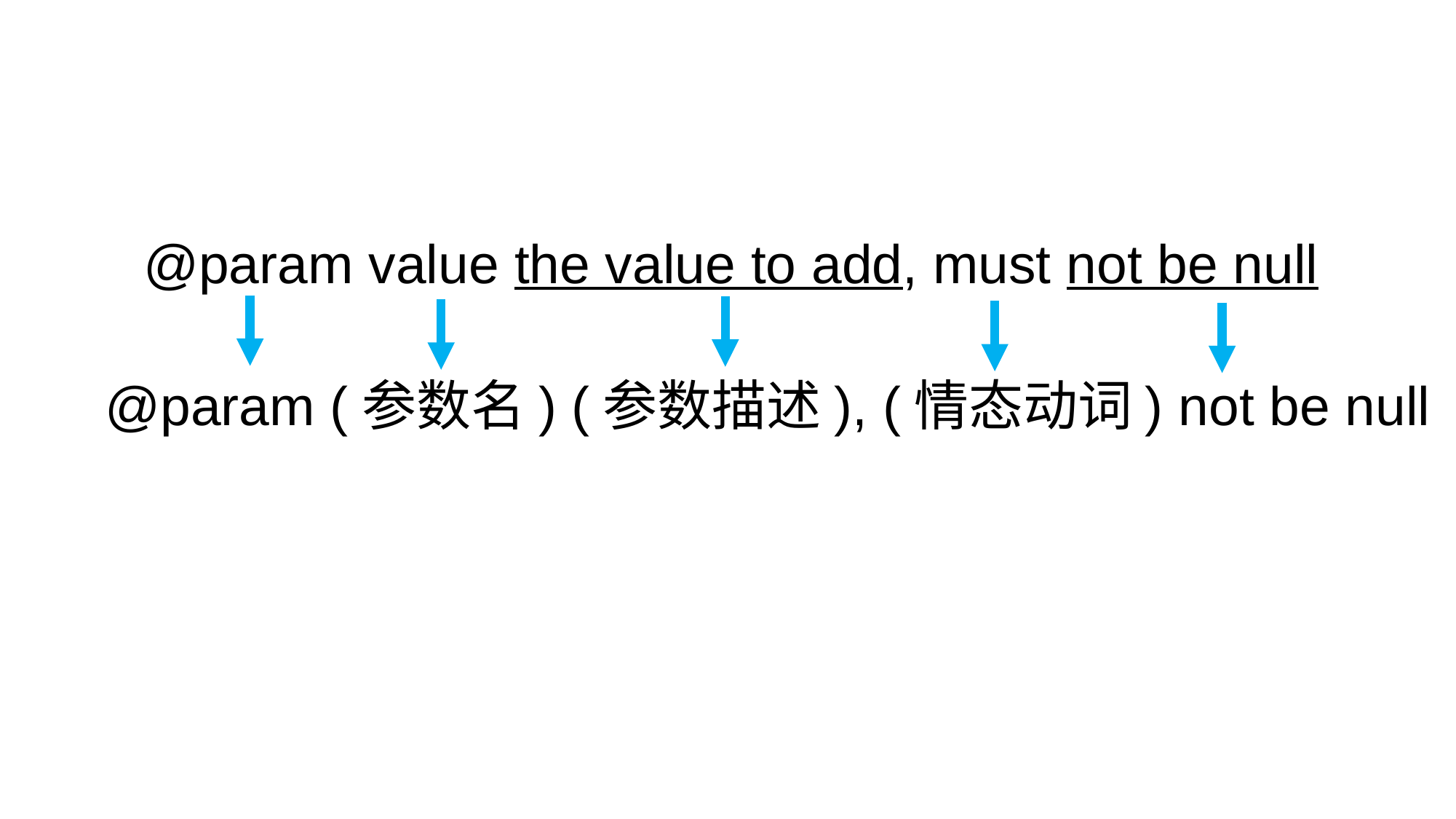

@param value the value to add, must not be null
@param (参数名) (参数描述), (情态动词) not be null